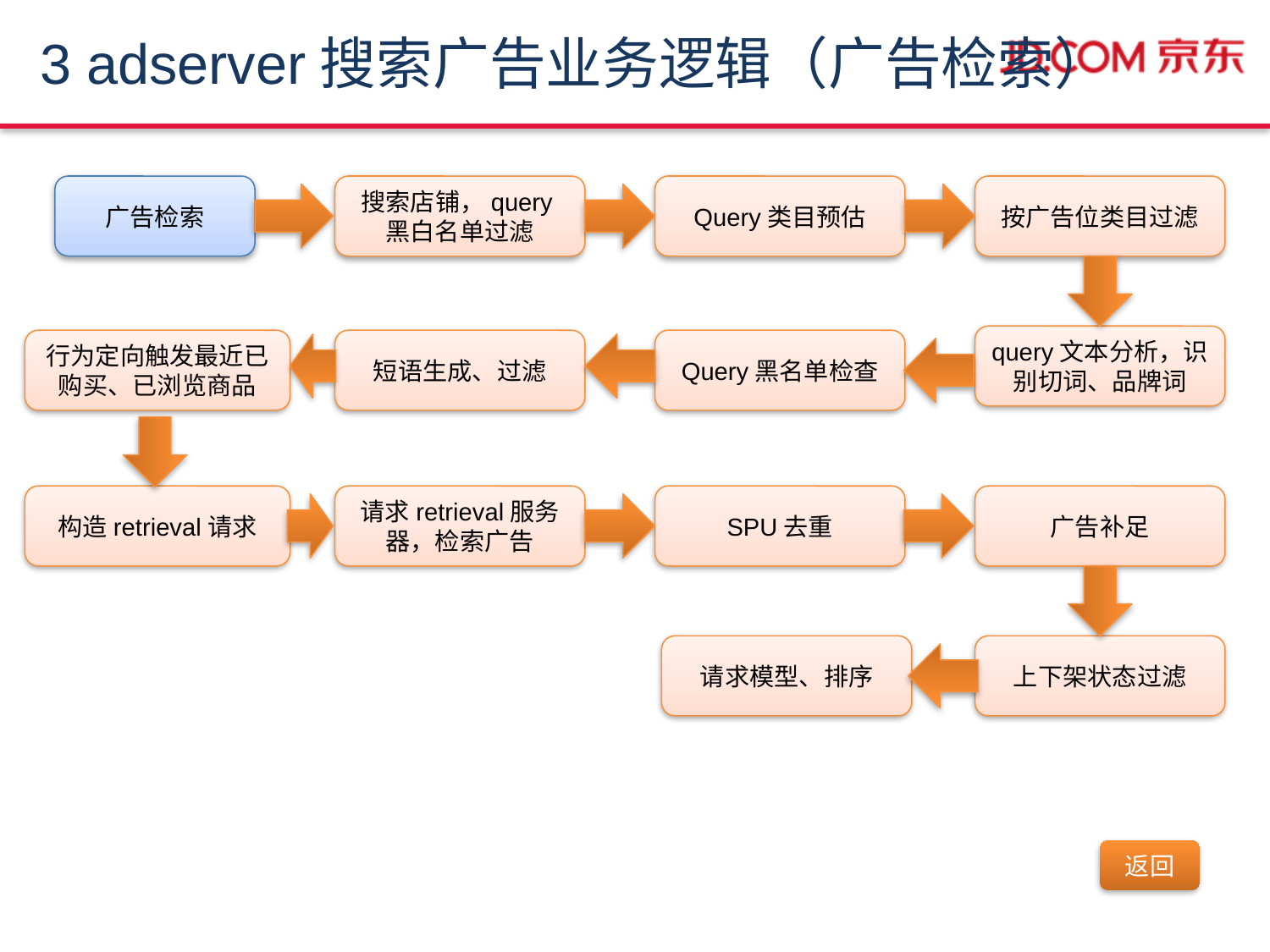

# 3 adserver搜索广告业务逻辑（广告检索）
广告检索
搜索店铺，query黑白名单过滤
Query类目预估
按广告位类目过滤

query文本分析，识别切词、品牌词
行为定向触发最近已购买、已浏览商品
短语生成、过滤
Query黑名单检查

构造retrieval请求
请求retrieval服务器，检索广告
SPU去重
广告补足

请求模型、排序
上下架状态过滤

返回